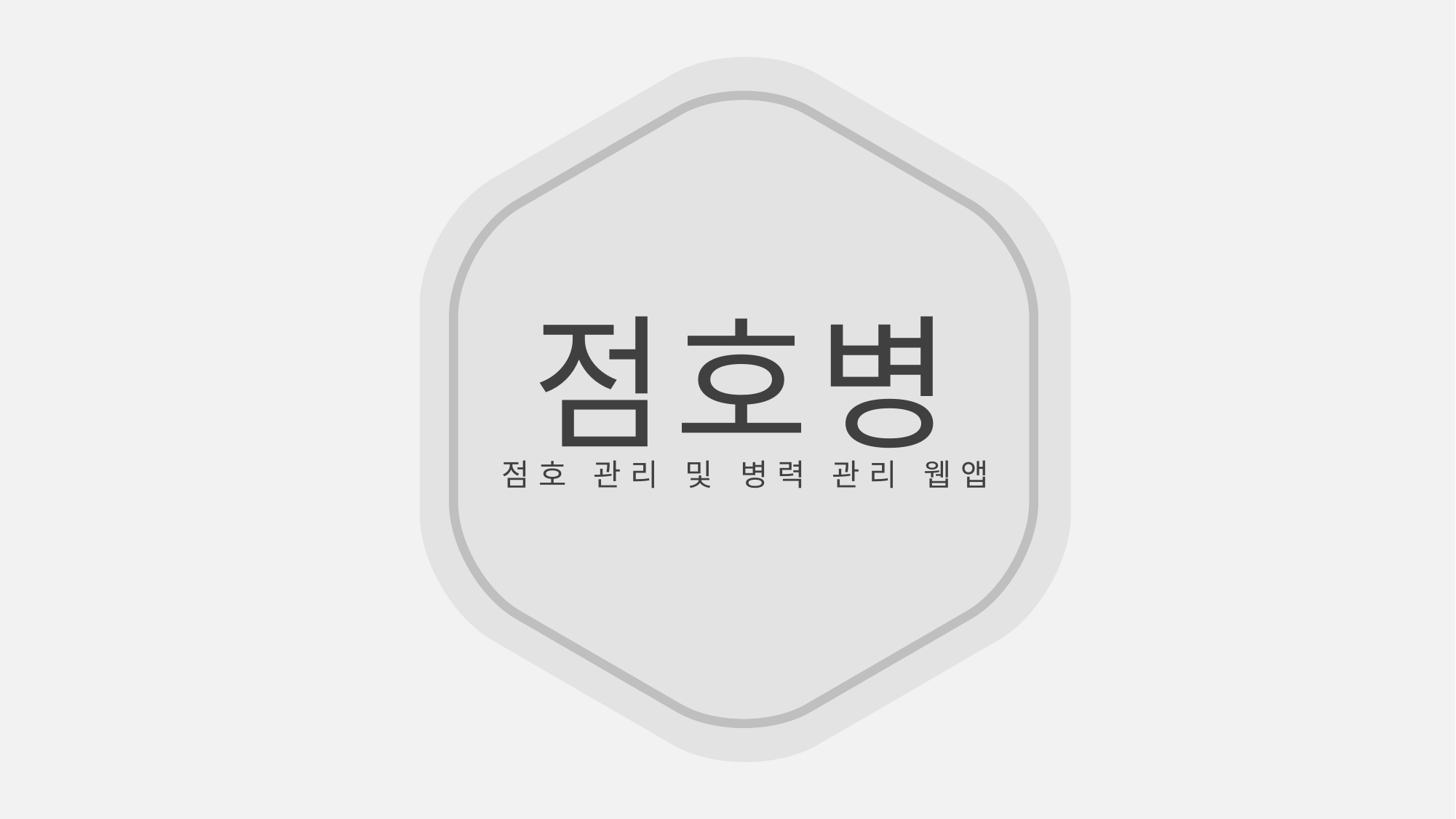

점호병
점호 관리 및 병력 관리 웹앱